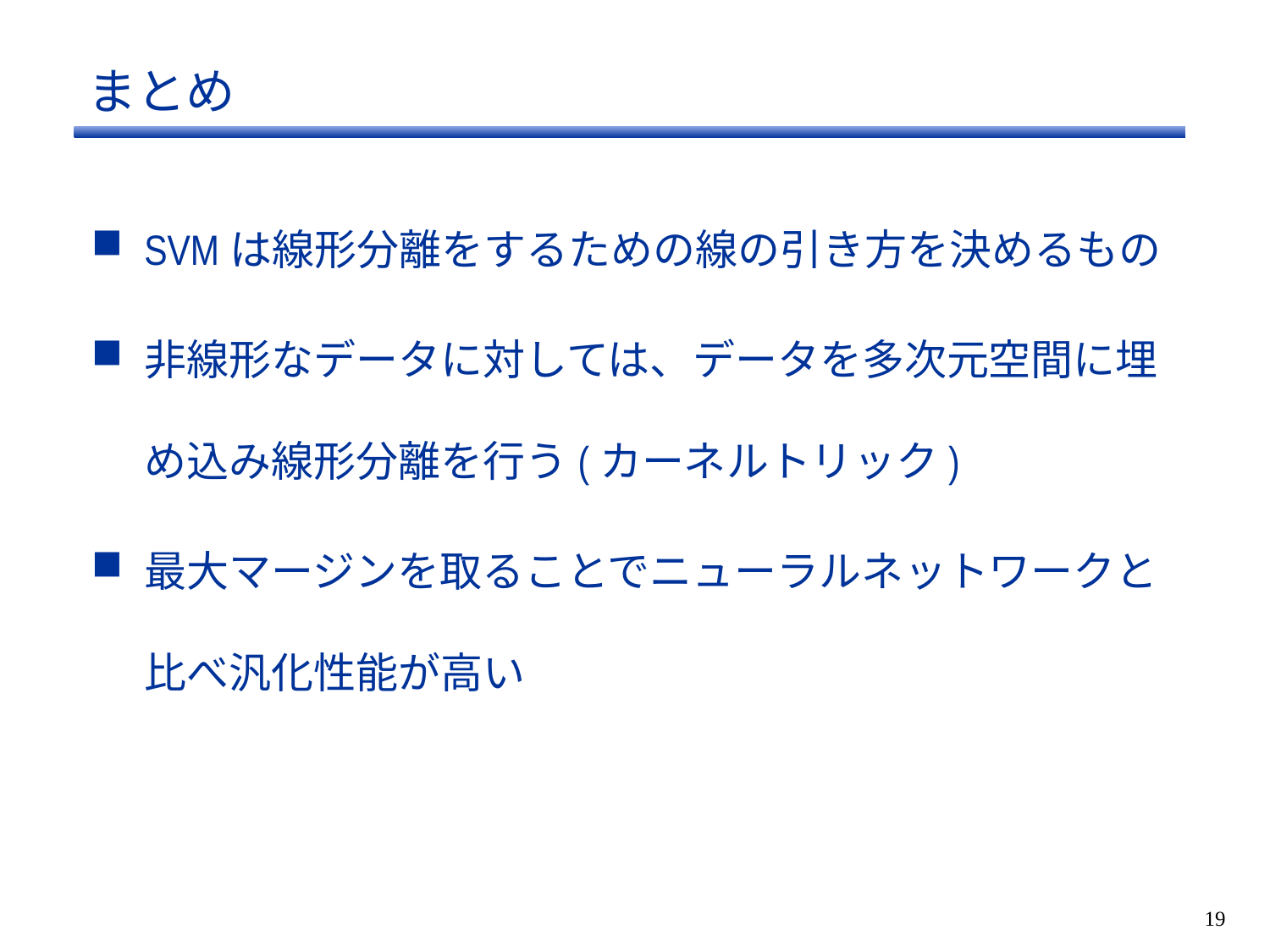

# まとめ
SVMは線形分離をするための線の引き方を決めるもの
非線形なデータに対しては、データを多次元空間に埋め込み線形分離を行う(カーネルトリック)
最大マージンを取ることでニューラルネットワークと比べ汎化性能が高い